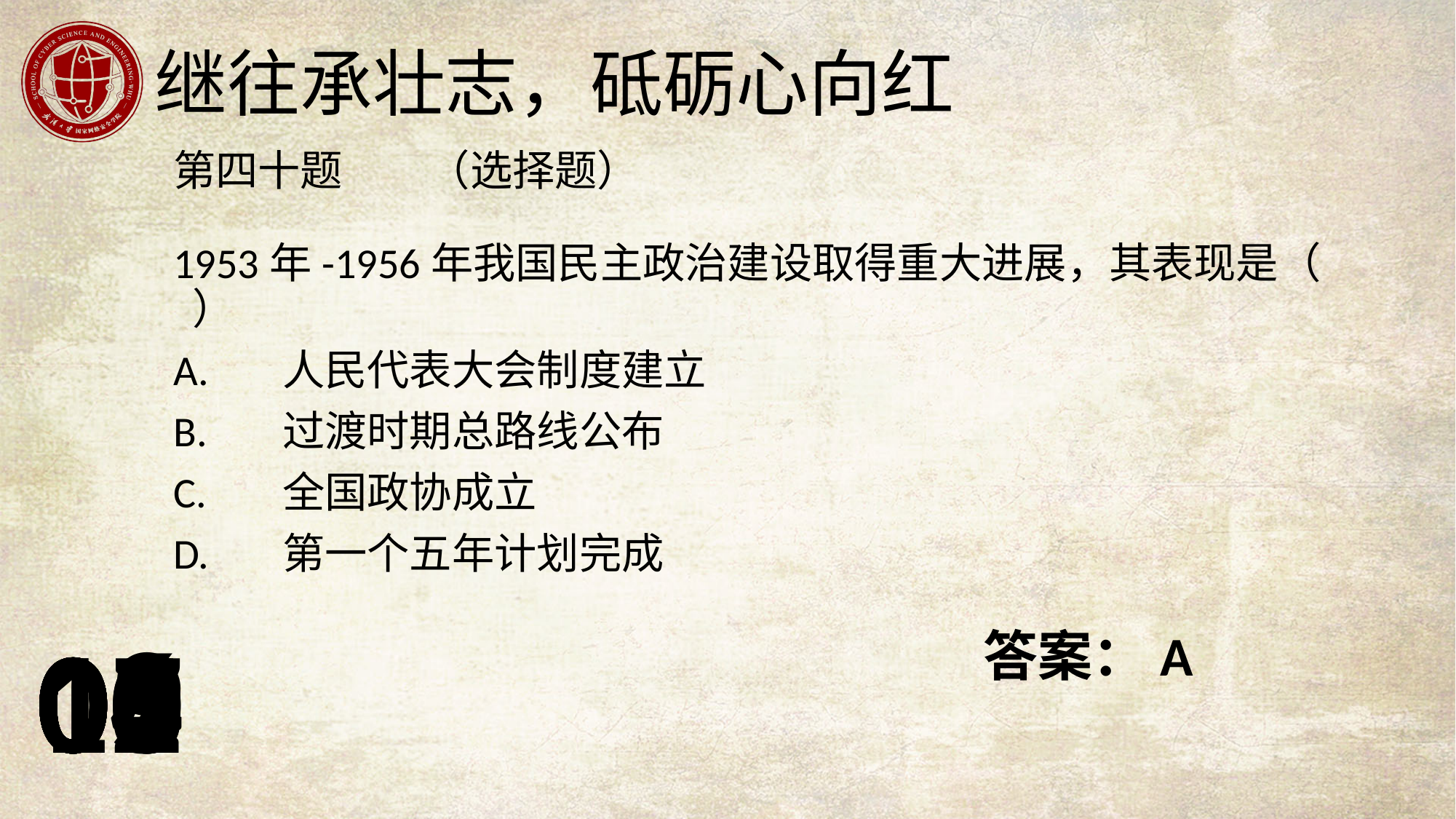

第四十题         （选择题）
1953年-1956年我国民主政治建设取得重大进展，其表现是（    ）
A.	人民代表大会制度建立
B.	过渡时期总路线公布
C.	全国政协成立
D.	第一个五年计划完成
答案：A